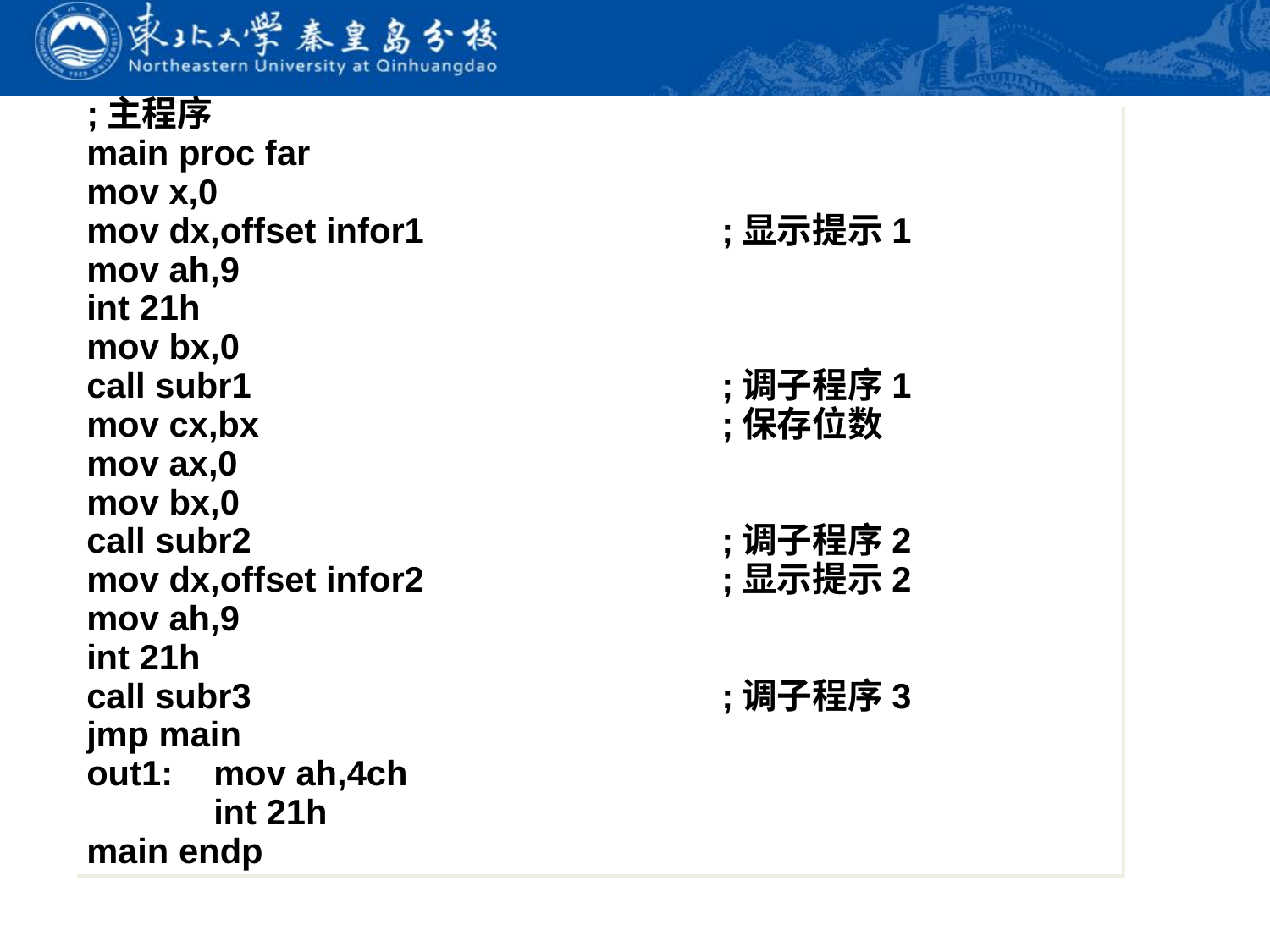

;主程序
main proc far
mov x,0
mov dx,offset infor1			;显示提示1
mov ah,9
int 21h
mov bx,0
call subr1				;调子程序1
mov cx,bx				;保存位数
mov ax,0
mov bx,0
call subr2				;调子程序2
mov dx,offset infor2			;显示提示2
mov ah,9
int 21h
call subr3				;调子程序3
jmp main
out1:	mov ah,4ch
	int 21h
main endp